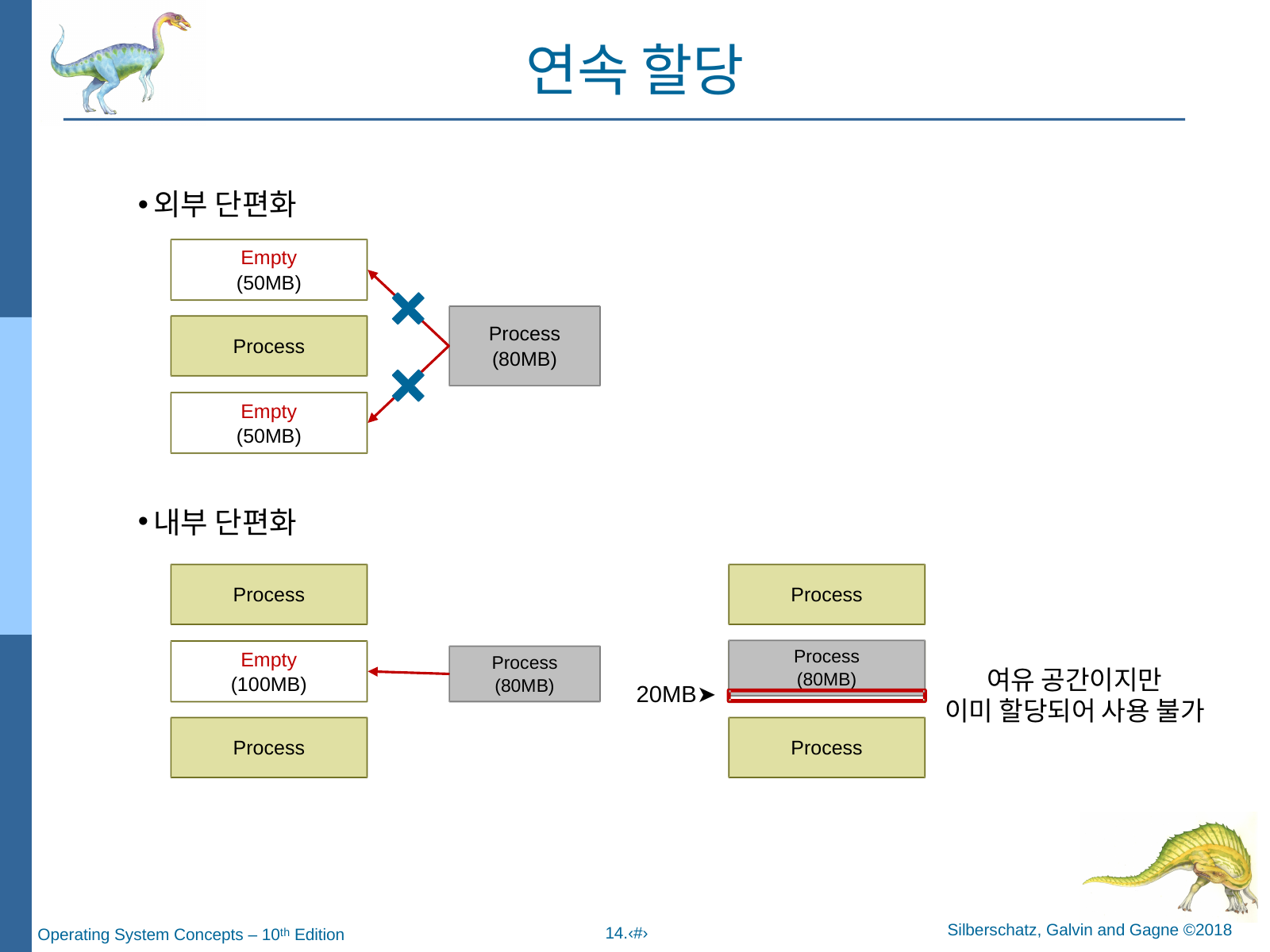

연속 할당

외부 단편화

내부 단편화
Empty
(50MB)

Process
(80MB)

Process

Empty
(50MB)

Process

Process

Process
(80MB)

Empty
(100MB)

Process
(80MB)

여유 공간이지만
이미 할당되어 사용 불가

20MB➤

Process

Process

Silberschatz, Galvin and Gagne ©2018
14.‹#›
Operating System Concepts – 10ᵗʰ Edition